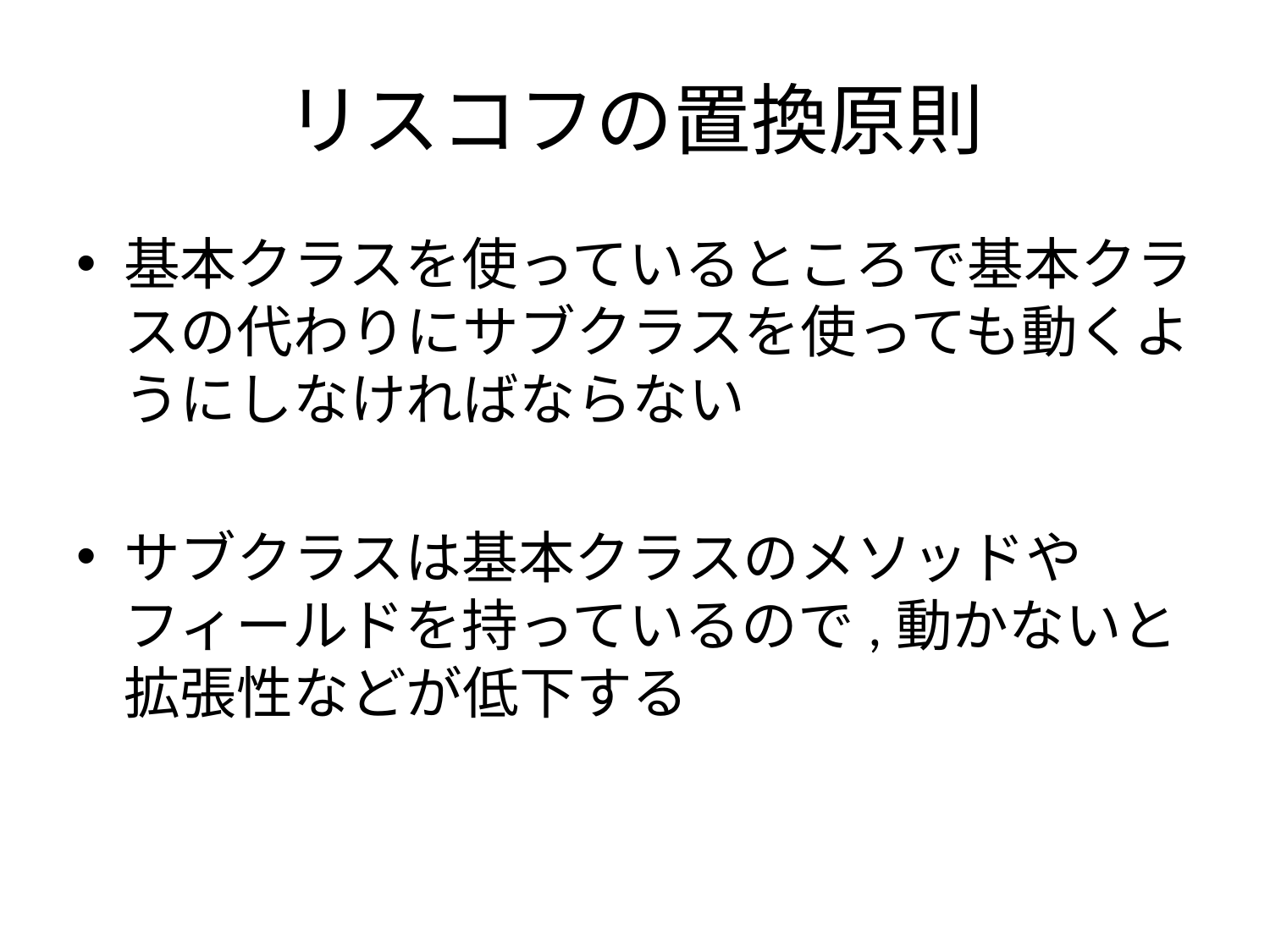

# リスコフの置換原則
基本クラスを使っているところで基本クラスの代わりにサブクラスを使っても動くようにしなければならない

サブクラスは基本クラスのメソッドやフィールドを持っているので,動かないと拡張性などが低下する